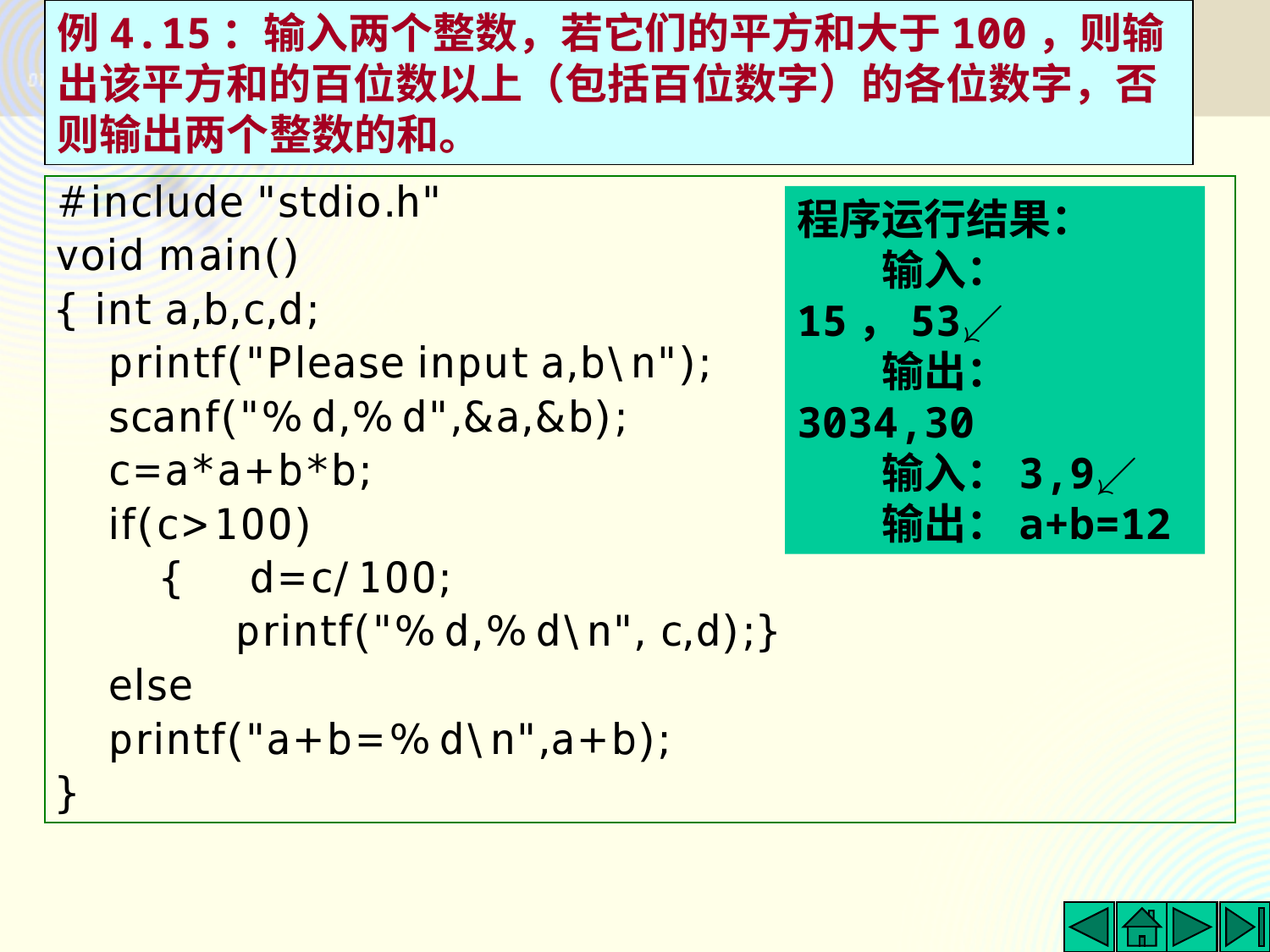

例4.15：输入两个整数，若它们的平方和大于100，则输出该平方和的百位数以上（包括百位数字）的各位数字，否则输出两个整数的和。
#include "stdio.h"
void main()
{ int a,b,c,d;
　printf("Please input a,b\n");
　scanf("%d,%d",&a,&b);
　c=a*a+b*b;
　if(c>100)
　　 {　d=c/100;
　　　　printf("%d,%d\n", c,d);}
　else
　printf("a+b=%d\n",a+b);
}
程序运行结果：
　　输入：15，53↙
　　输出：3034,30
　　输入：3,9↙
　　输出：a+b=12